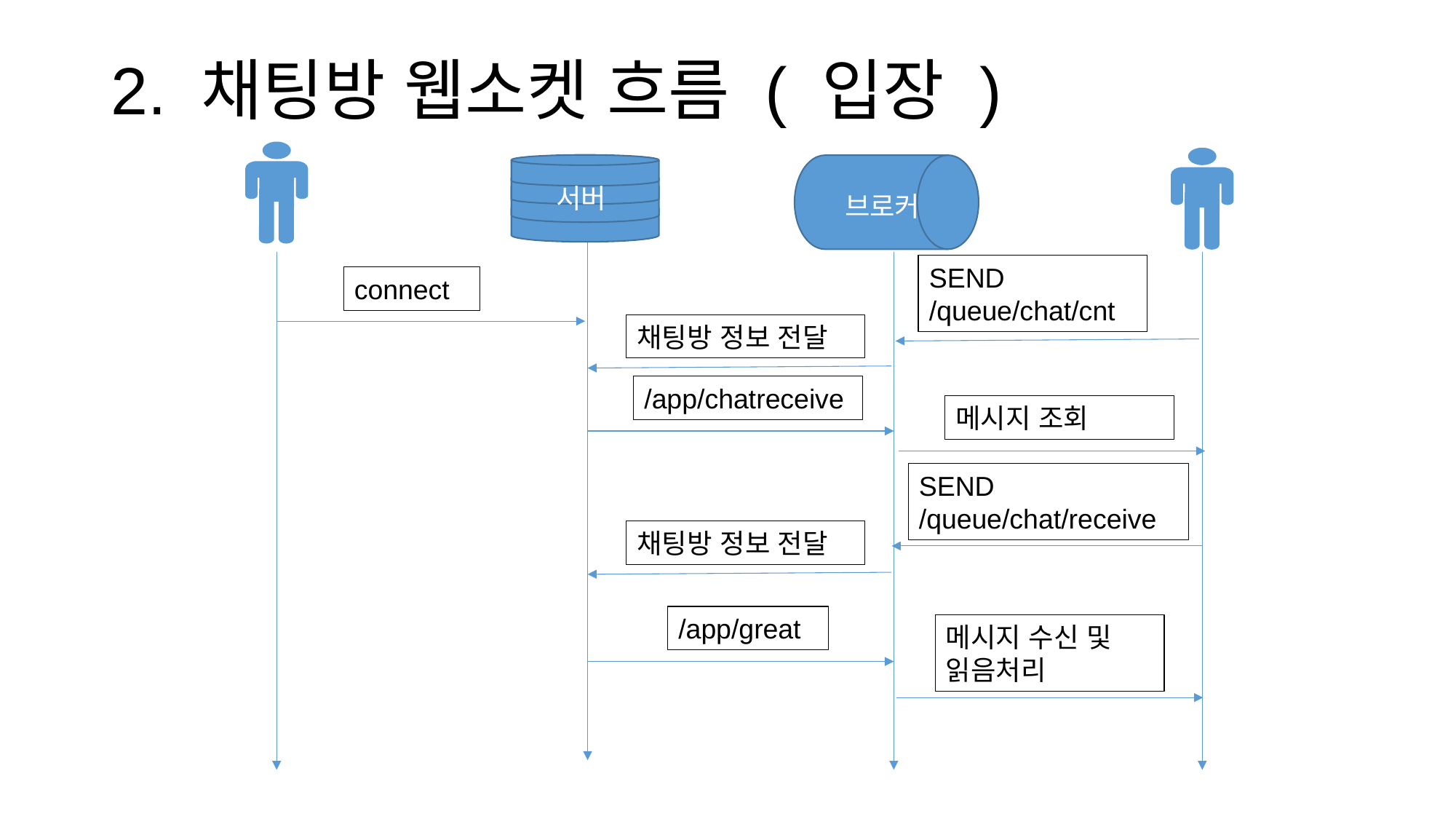

# 2. 채팅방 웹소켓 흐름 ( 입장 )

서버

브로커

SEND
/queue/chat/cnt
connect
채팅방 정보 전달
/app/chatreceive
메시지 조회
SEND
/queue/chat/receive
채팅방 정보 전달
/app/great
메시지 수신 및 읽음처리